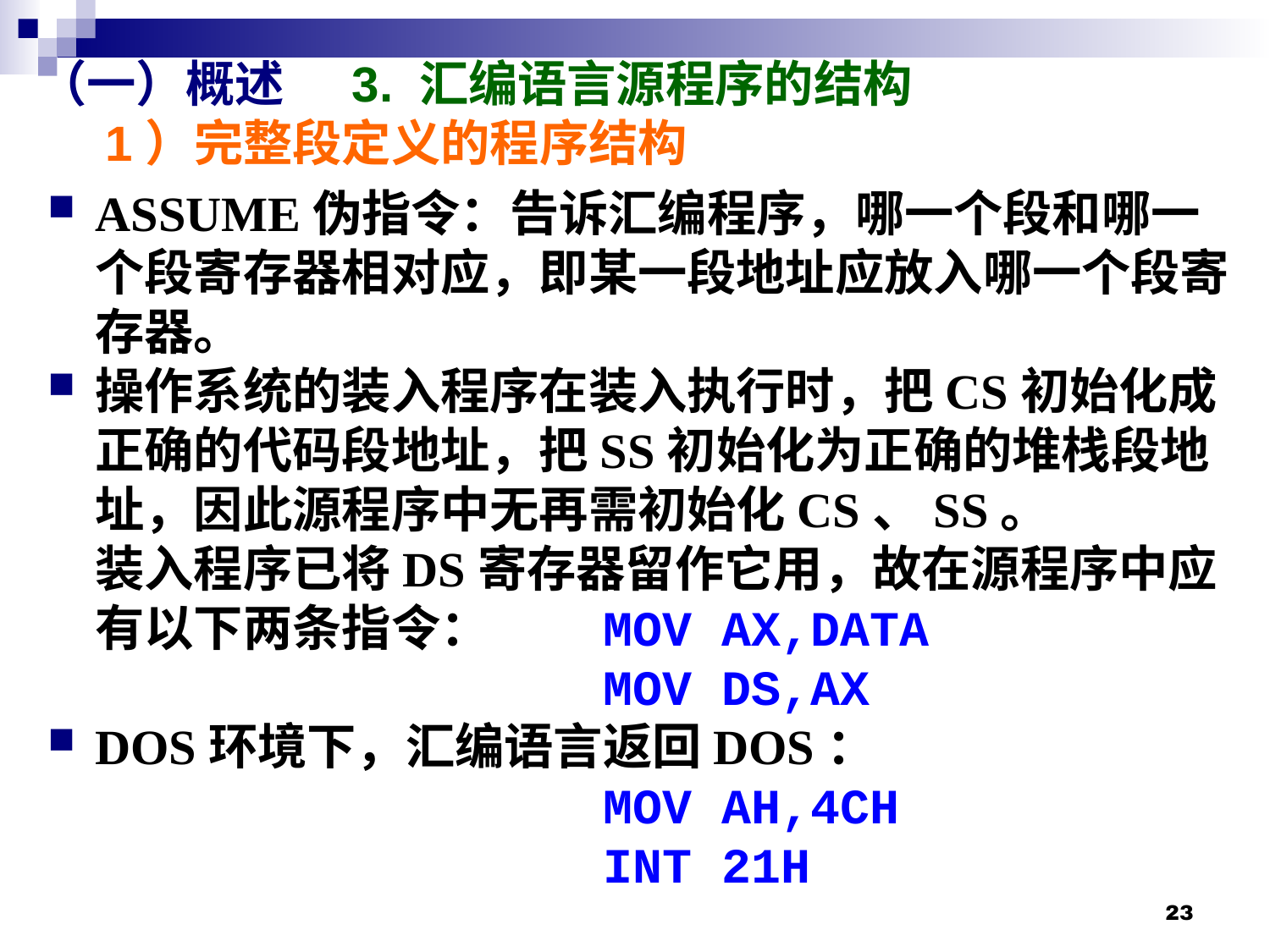

# （一）概述     3. 汇编语言源程序的结构 1）完整段定义的程序结构
ASSUME伪指令：告诉汇编程序，哪一个段和哪一个段寄存器相对应，即某一段地址应放入哪一个段寄存器。
操作系统的装入程序在装入执行时，把CS初始化成正确的代码段地址，把SS初始化为正确的堆栈段地址，因此源程序中无再需初始化CS、SS。
装入程序已将DS寄存器留作它用，故在源程序中应有以下两条指令：	MOV AX,DATA
				MOV DS,AX
DOS环境下，汇编语言返回DOS：
				MOV AH,4CH
				INT 21H
23